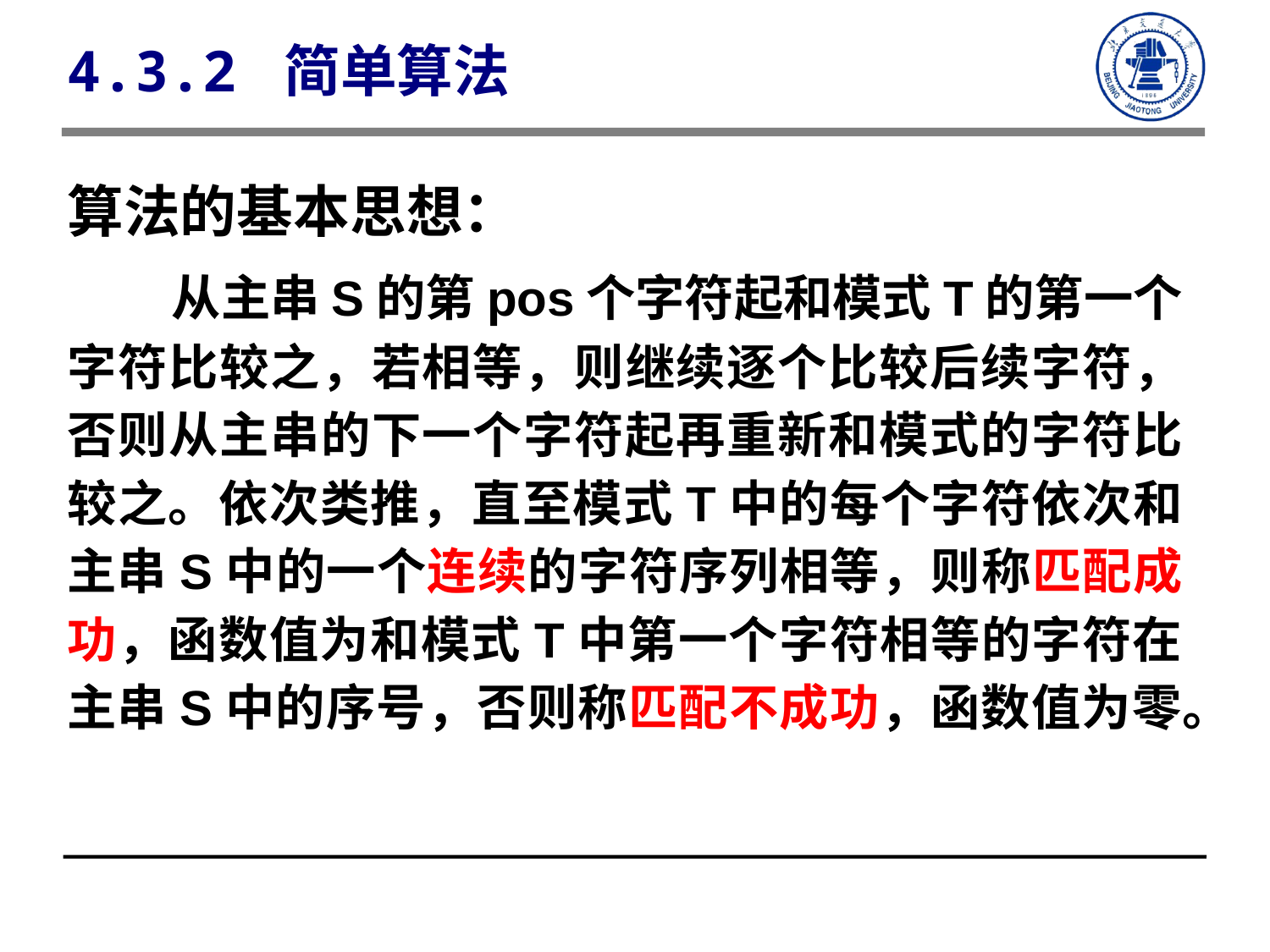

4.3.2 简单算法
算法的基本思想：
       从主串S的第pos个字符起和模式T的第一个字符比较之，若相等，则继续逐个比较后续字符，否则从主串的下一个字符起再重新和模式的字符比较之。依次类推，直至模式T中的每个字符依次和主串S中的一个连续的字符序列相等，则称匹配成功，函数值为和模式T中第一个字符相等的字符在主串S中的序号，否则称匹配不成功，函数值为零。